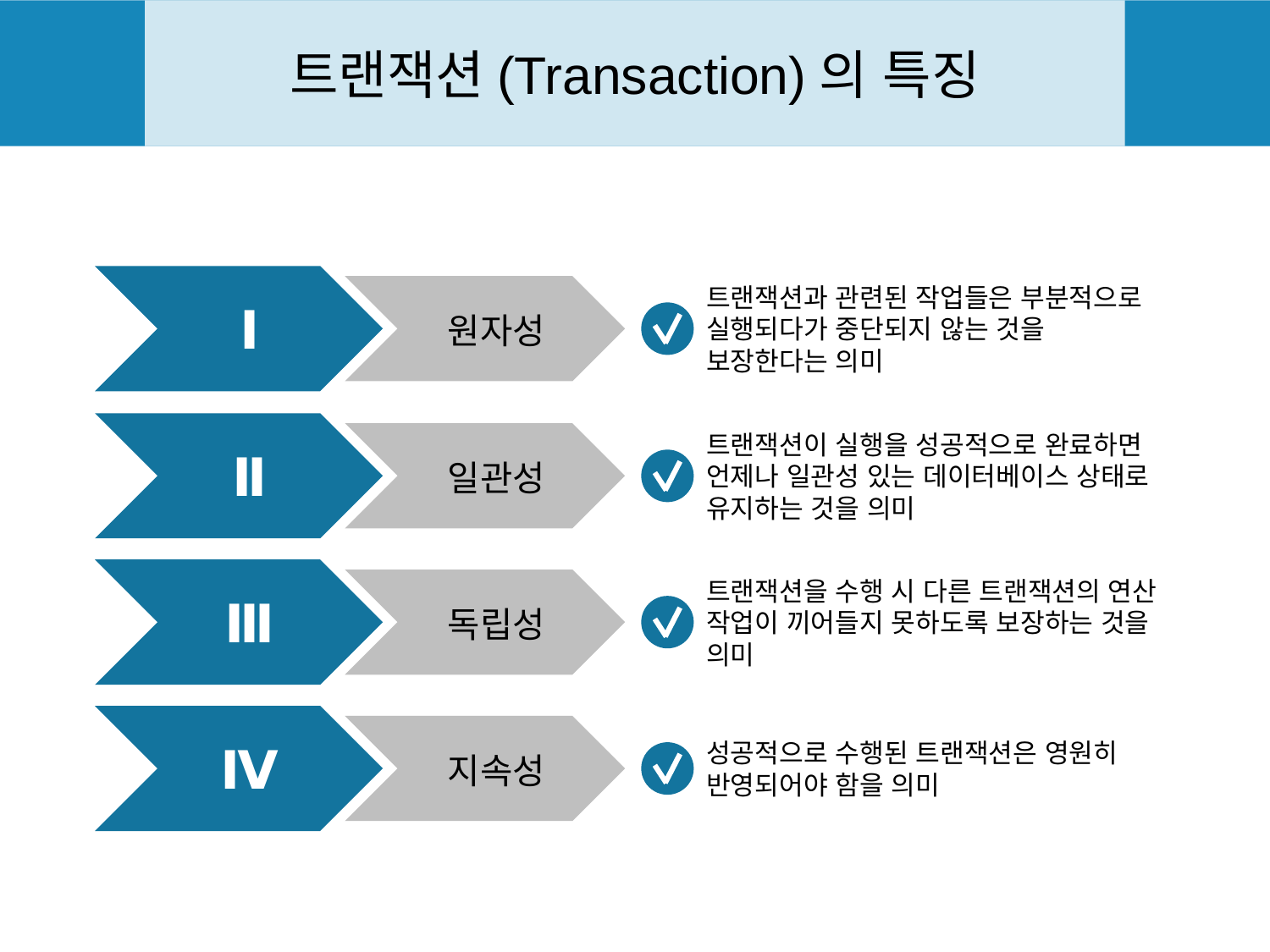

# 트랜잭션(Transaction)의 특징

트랜잭션과 관련된 작업들은 부분적으로 실행되다가 중단되지 않는 것을 보장한다는 의미

Ⅰ
원자성

트랜잭션이 실행을 성공적으로 완료하면 언제나 일관성 있는 데이터베이스 상태로 유지하는 것을 의미

Ⅱ
일관성

트랜잭션을 수행 시 다른 트랜잭션의 연산 작업이 끼어들지 못하도록 보장하는 것을 의미

Ⅲ
독립성

Ⅳ
성공적으로 수행된 트랜잭션은 영원히 반영되어야 함을 의미
지속성